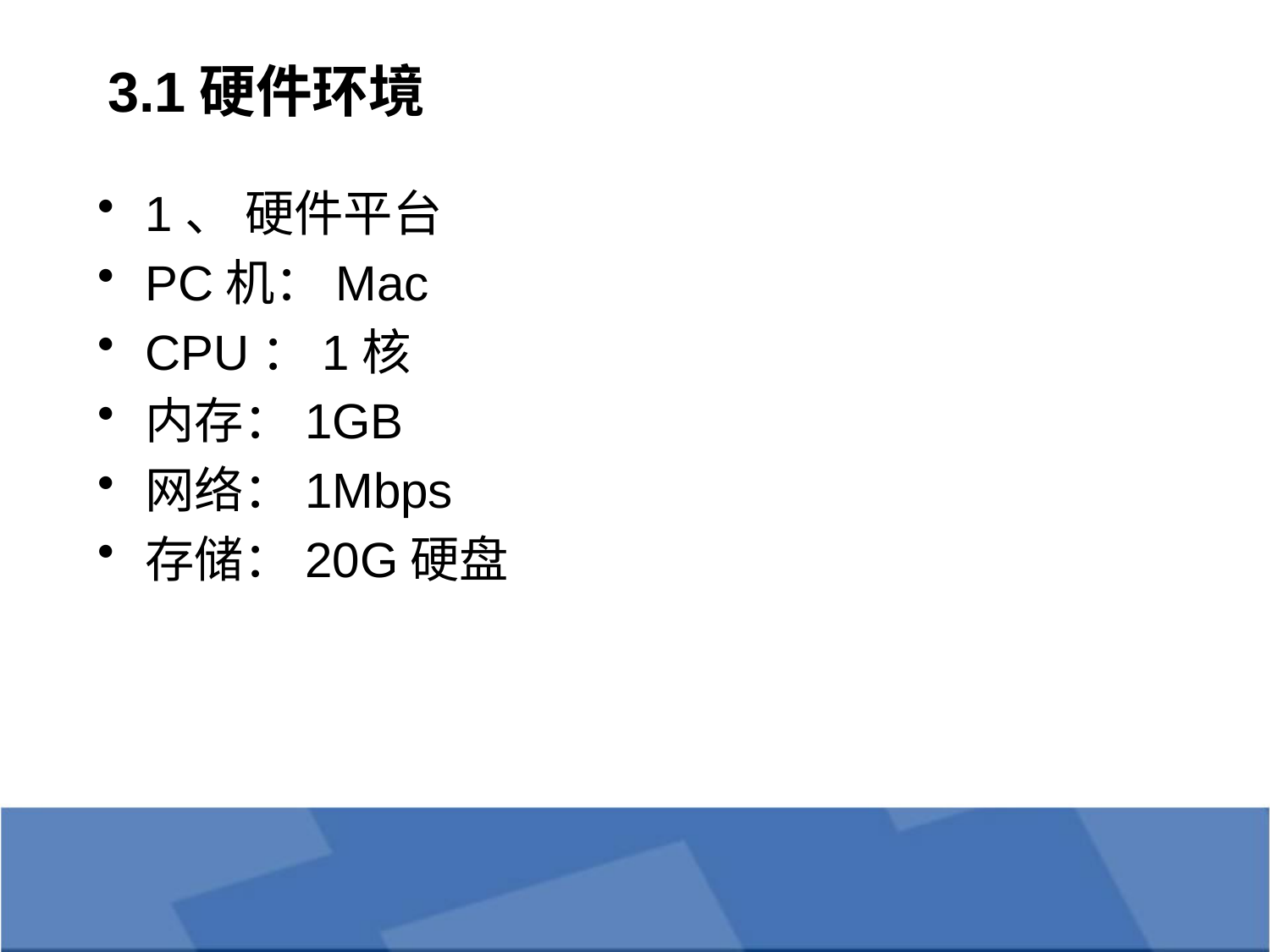

# 3.1硬件环境
1、 硬件平台
PC机：Mac
CPU：1核
内存：1GB
网络：1Mbps
存储：20G硬盘